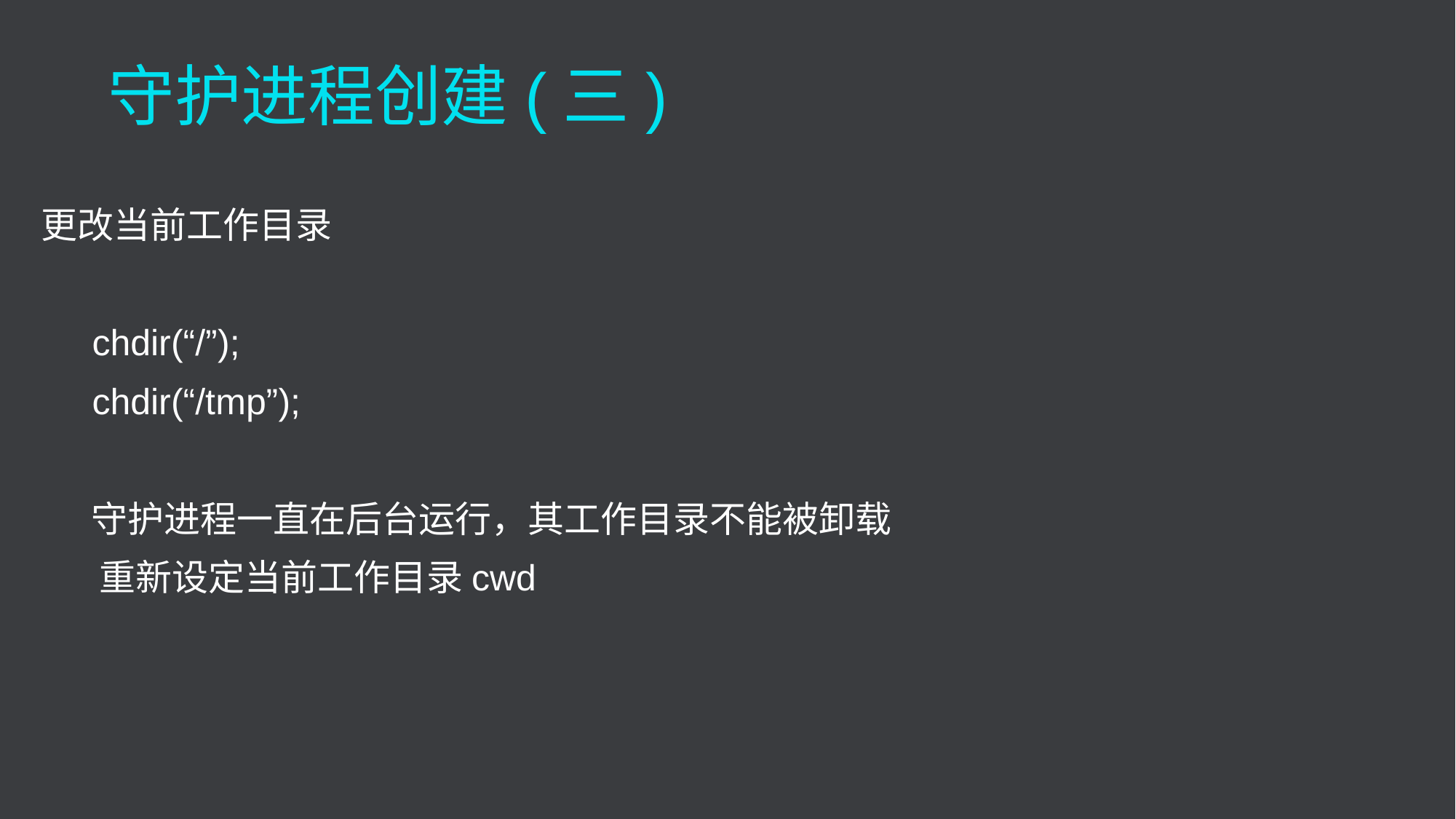

守护进程创建(三)

更改当前工作目录

     chdir(“/”);
     chdir(“/tmp”);

 守护进程一直在后台运行，其工作目录不能被卸载
  重新设定当前工作目录cwd